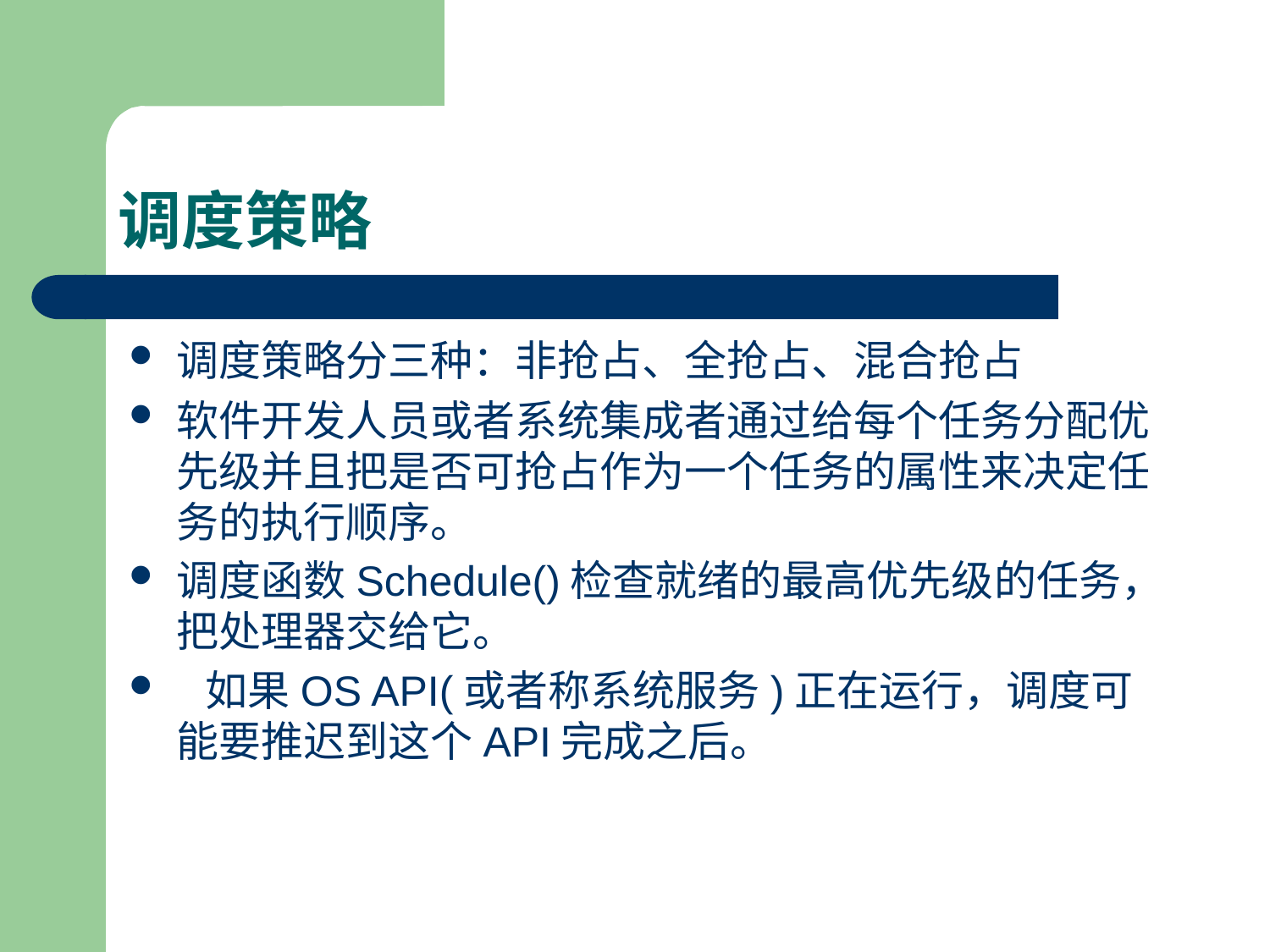

# 调度策略
调度策略分三种：非抢占、全抢占、混合抢占
软件开发人员或者系统集成者通过给每个任务分配优先级并且把是否可抢占作为一个任务的属性来决定任务的执行顺序。
调度函数Schedule()检查就绪的最高优先级的任务，把处理器交给它。
  如果OS API(或者称系统服务)正在运行，调度可能要推迟到这个API完成之后。